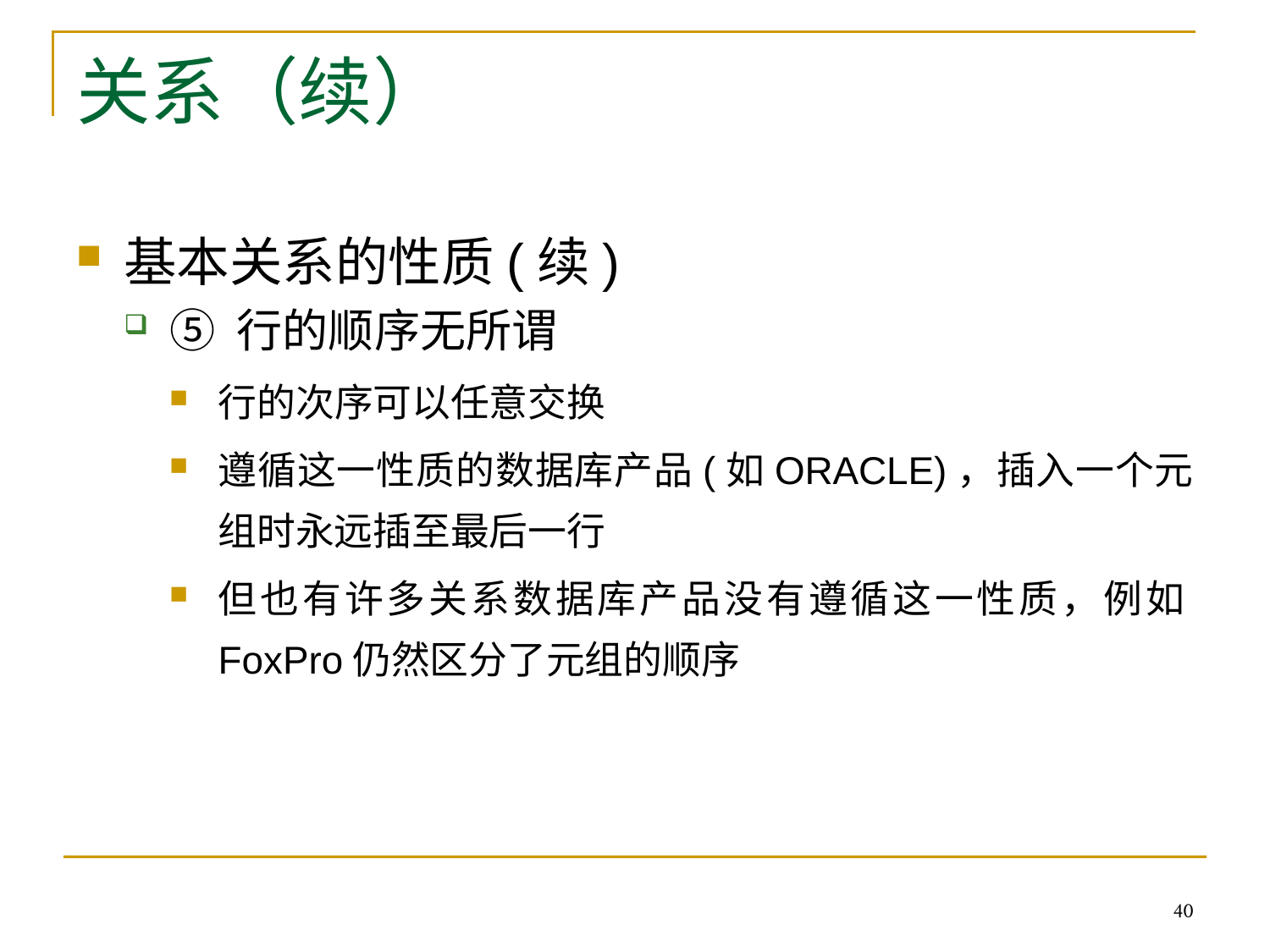

# 关系（续）
基本关系的性质(续)
⑤ 行的顺序无所谓
行的次序可以任意交换
遵循这一性质的数据库产品(如ORACLE)，插入一个元组时永远插至最后一行
但也有许多关系数据库产品没有遵循这一性质，例如FoxPro仍然区分了元组的顺序
40